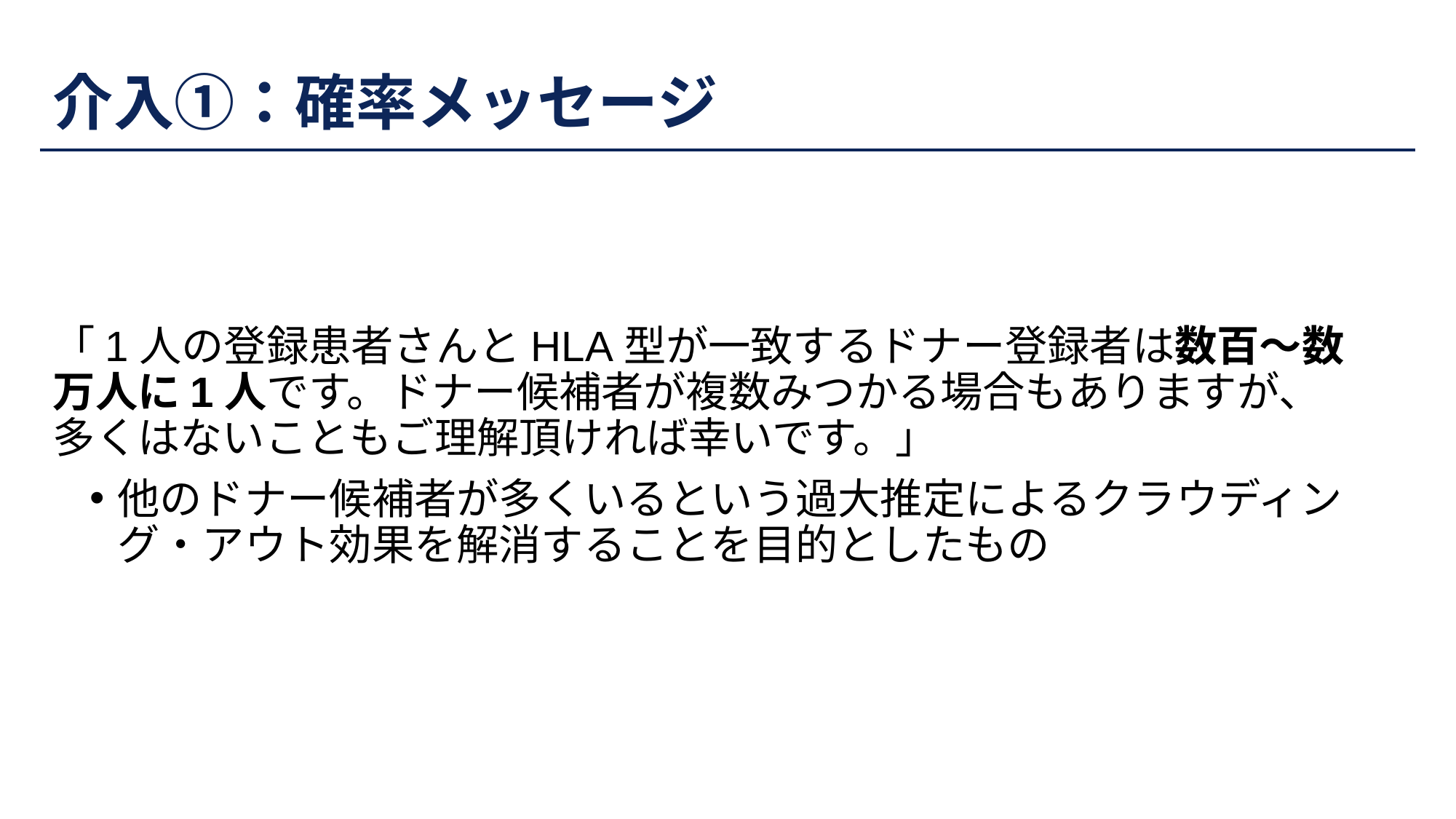

# 介入①：確率メッセージ
「1人の登録患者さんとHLA型が一致するドナー登録者は数百〜数万人に1人です。ドナー候補者が複数みつかる場合もありますが、多くはないこともご理解頂ければ幸いです。」
他のドナー候補者が多くいるという過大推定によるクラウディング・アウト効果を解消することを目的としたもの